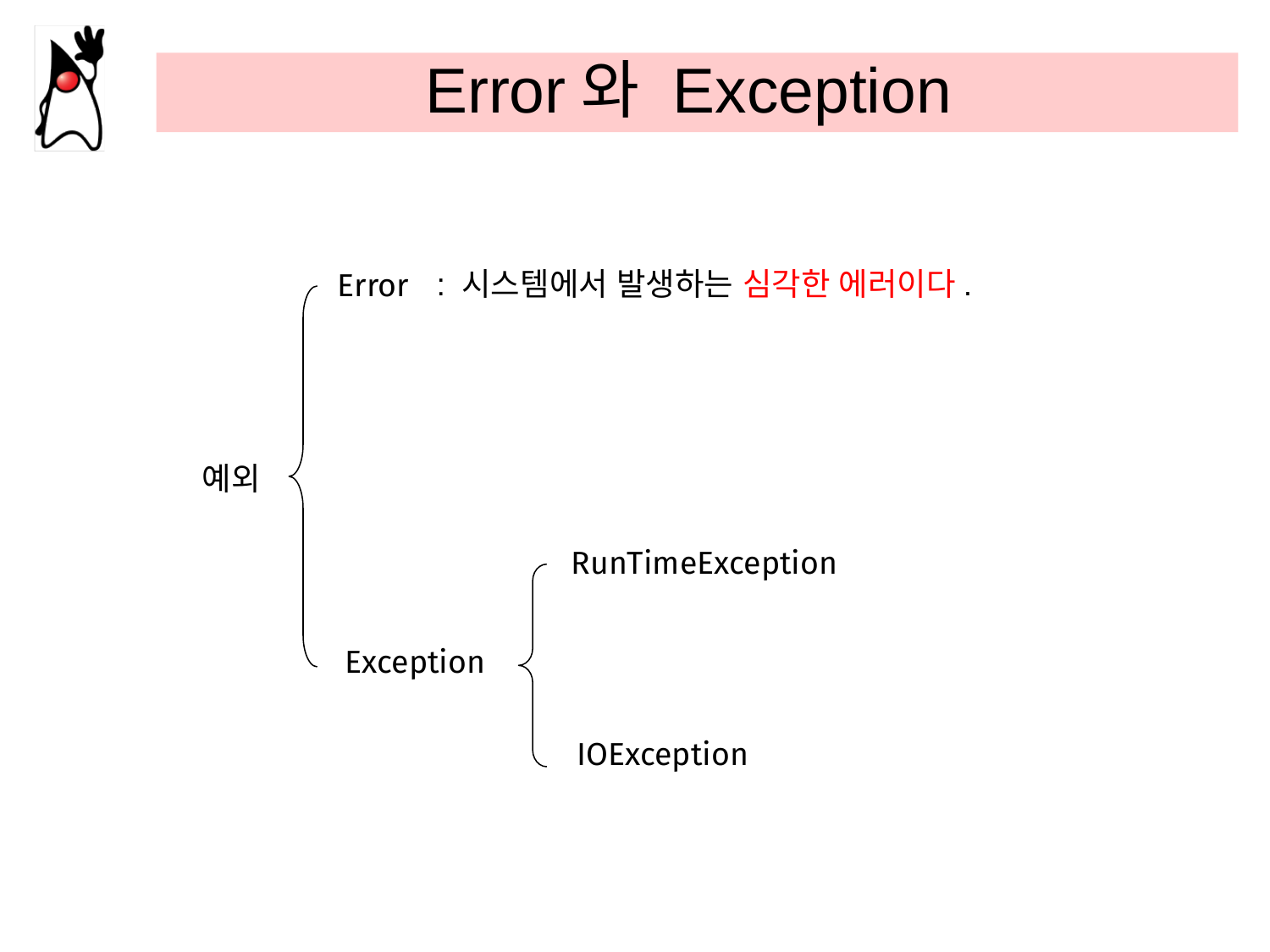

# Error와 Exception
: 시스템에서 발생하는 심각한 에러이다.
Error

예외
RunTimeException

Exception
IOException